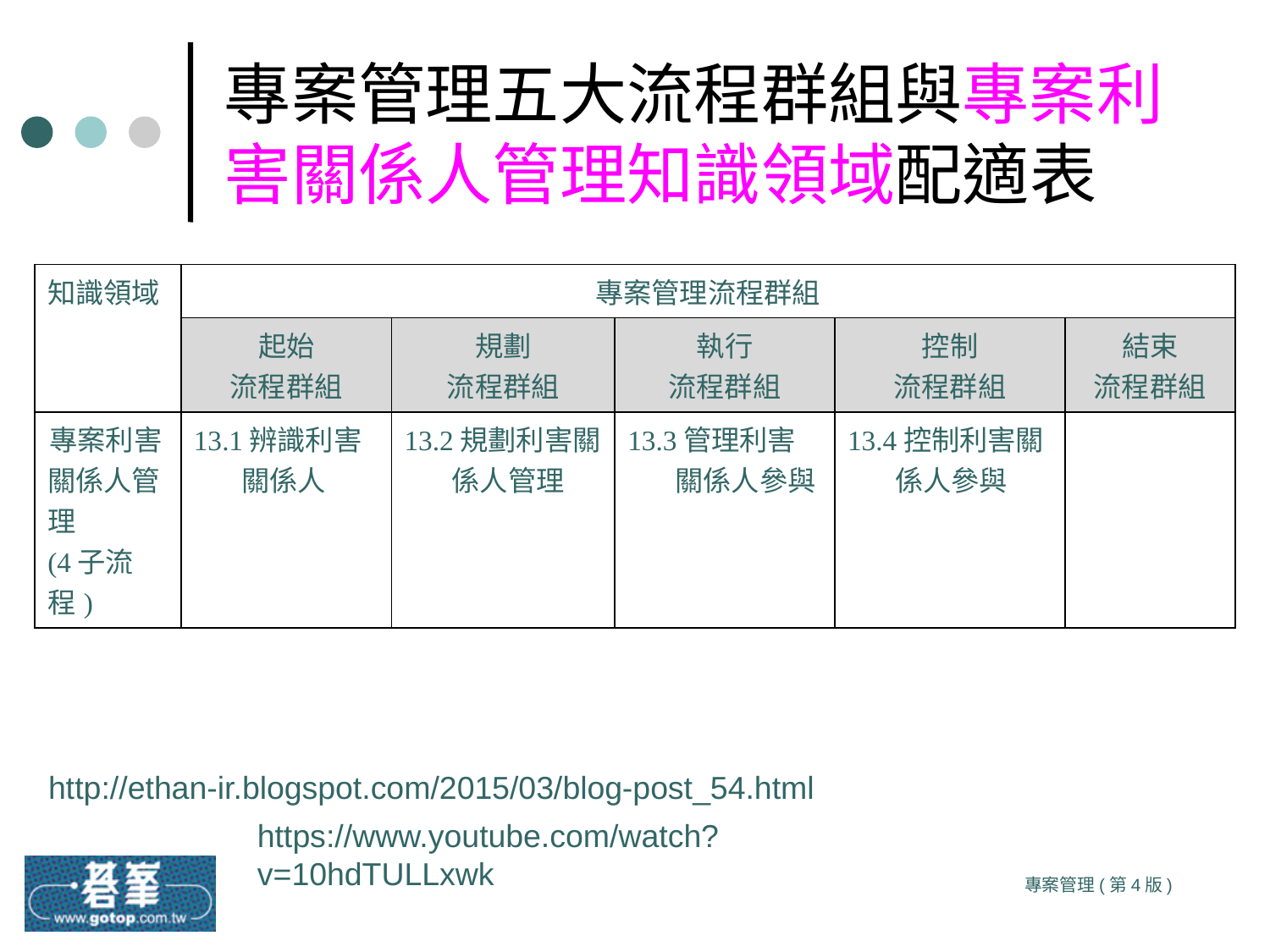

# 專案管理五大流程群組與專案利害關係人管理知識領域配適表
| 知識領域 | 專案管理流程群組 |  |  |  |  |
| --- | --- | --- | --- | --- | --- |
|  | 起始 流程群組 | 規劃 流程群組 | 執行 流程群組 | 控制 流程群組 | 結束 流程群組 |
| 專案利害關係人管理 (4子流程) | 13.1辨識利害關係人 | 13.2規劃利害關係人管理 | 13.3管理利害關係人參與 | 13.4控制利害關係人參與 |  |
http://ethan-ir.blogspot.com/2015/03/blog-post_54.html
https://www.youtube.com/watch?v=10hdTULLxwk
專案管理(第4版)